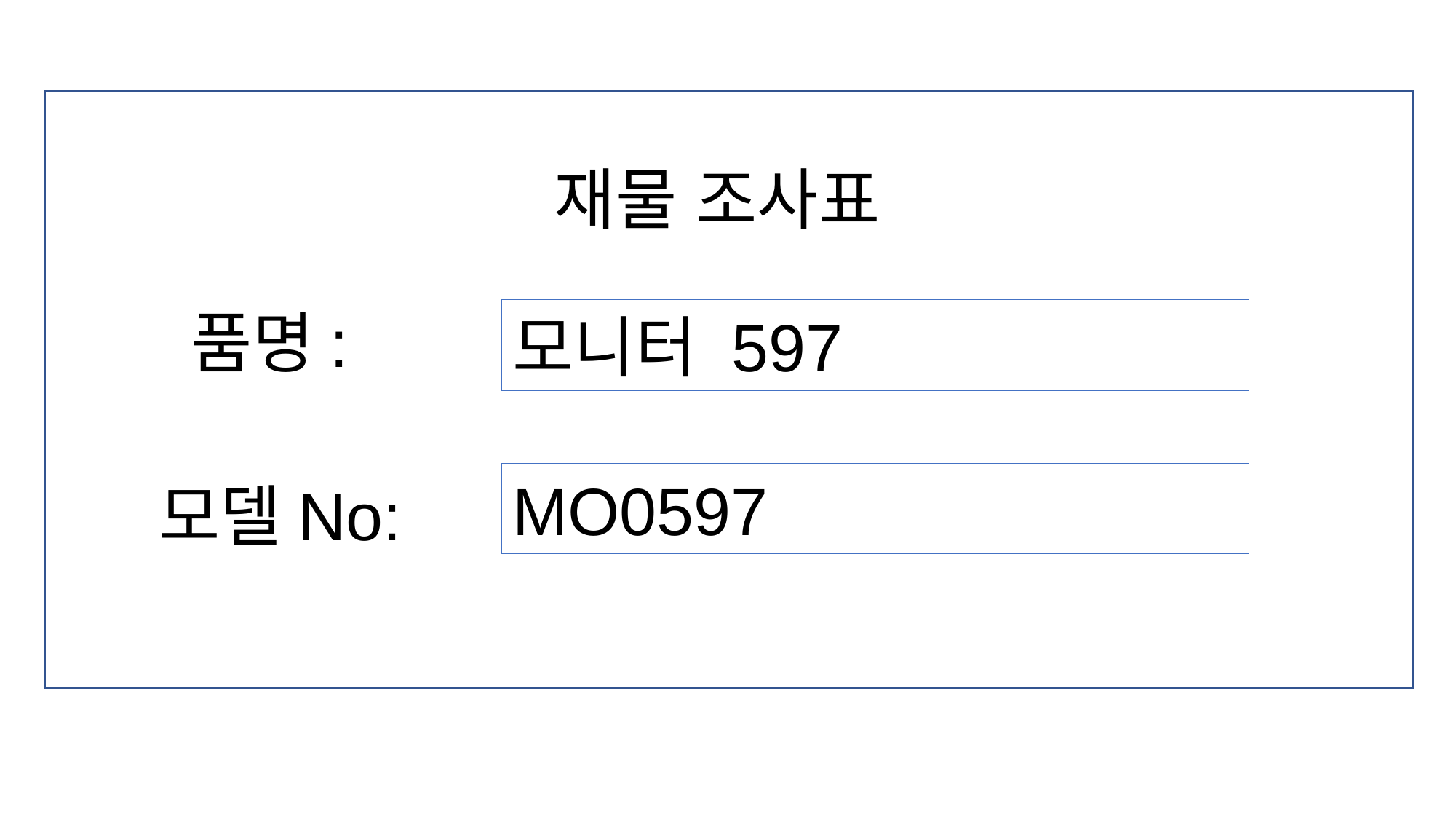

재물 조사표
품명:
모니터 597
MO0597
모델No: